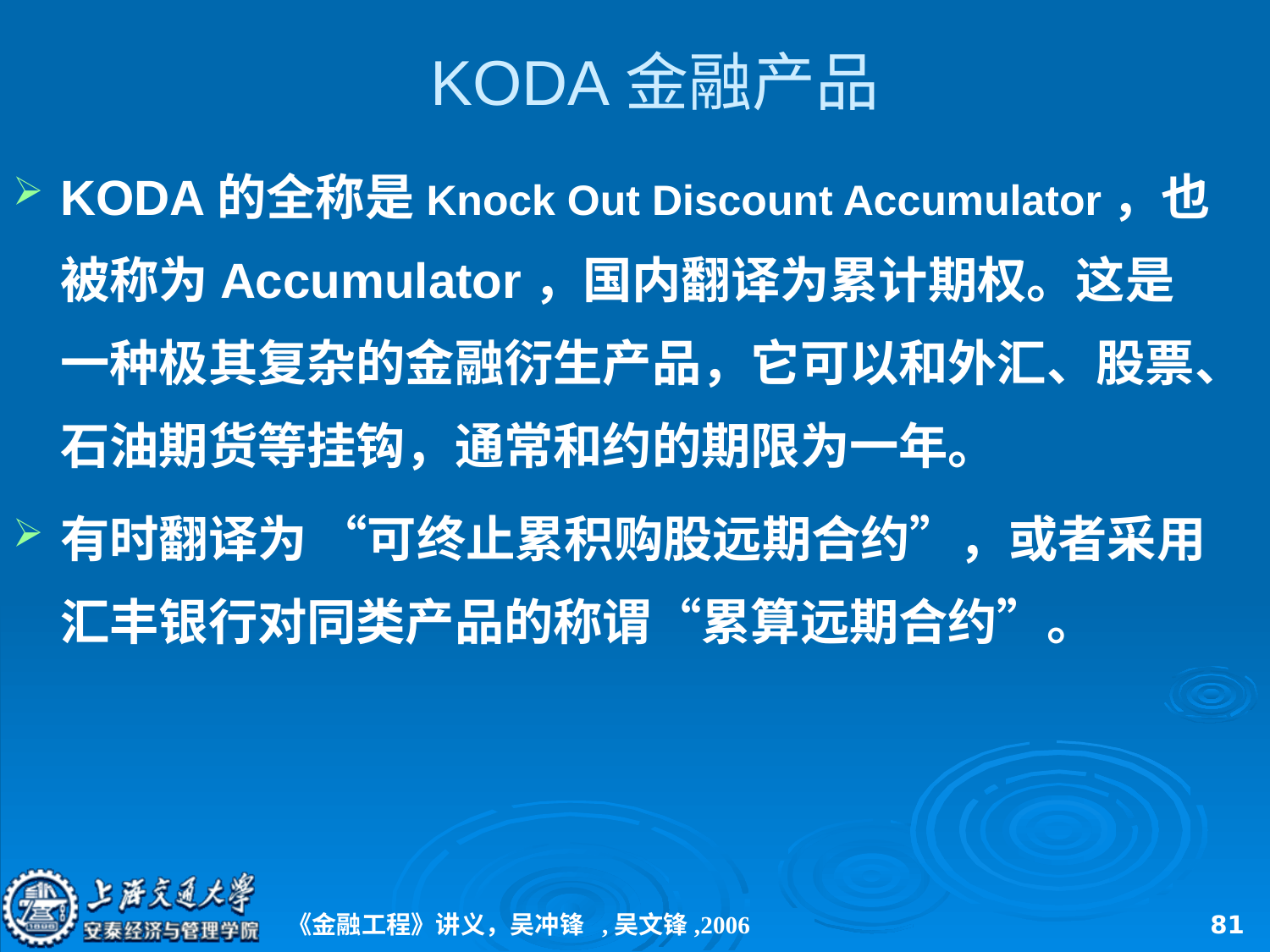

# KODA金融产品
KODA的全称是Knock Out Discount Accumulator，也被称为Accumulator，国内翻译为累计期权。这是一种极其复杂的金融衍生产品，它可以和外汇、股票、石油期货等挂钩，通常和约的期限为一年。
有时翻译为 “可终止累积购股远期合约”，或者采用汇丰银行对同类产品的称谓“累算远期合约”。